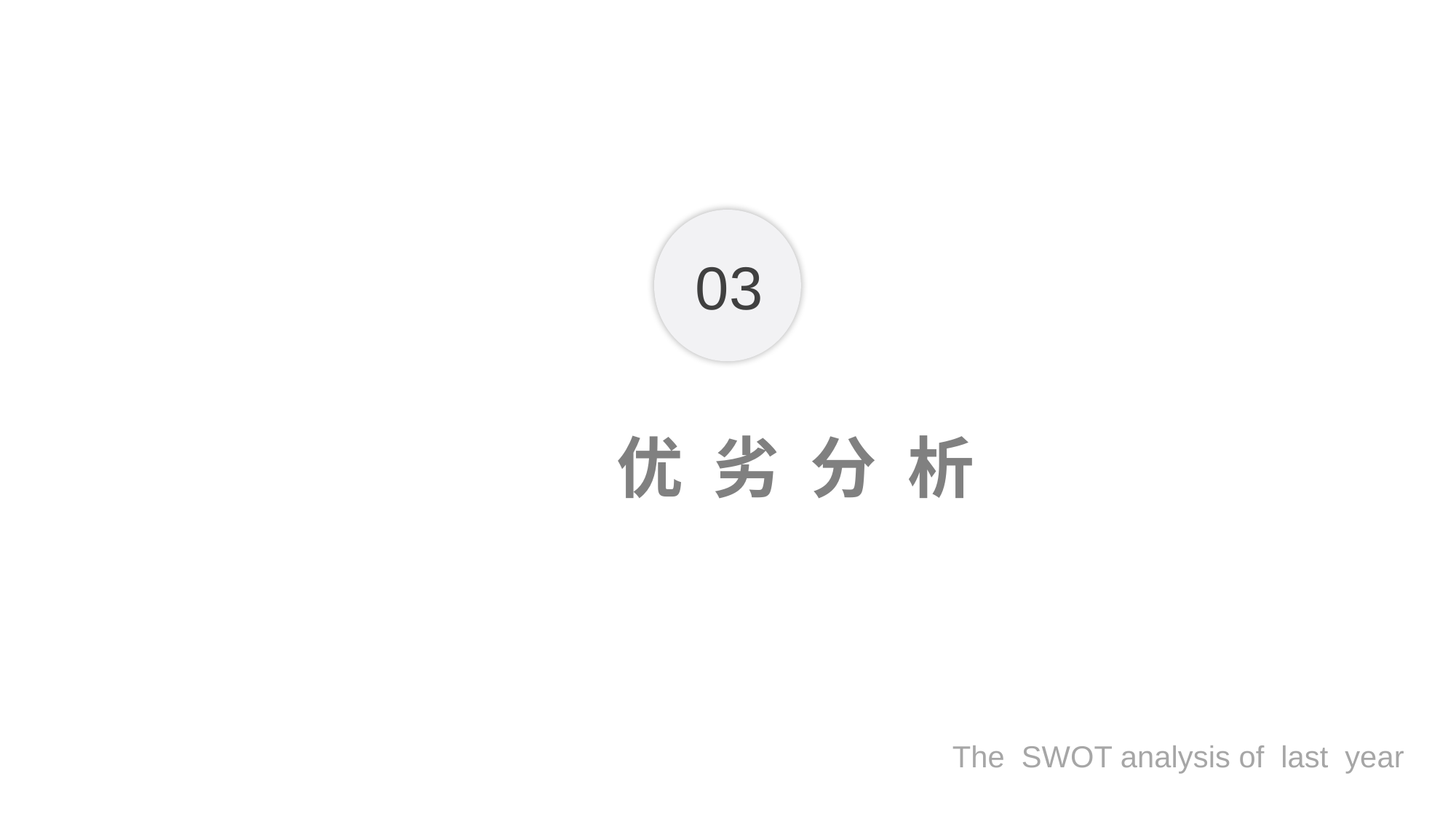

03
优  劣  分  析
The  SWOT analysis of  last  year